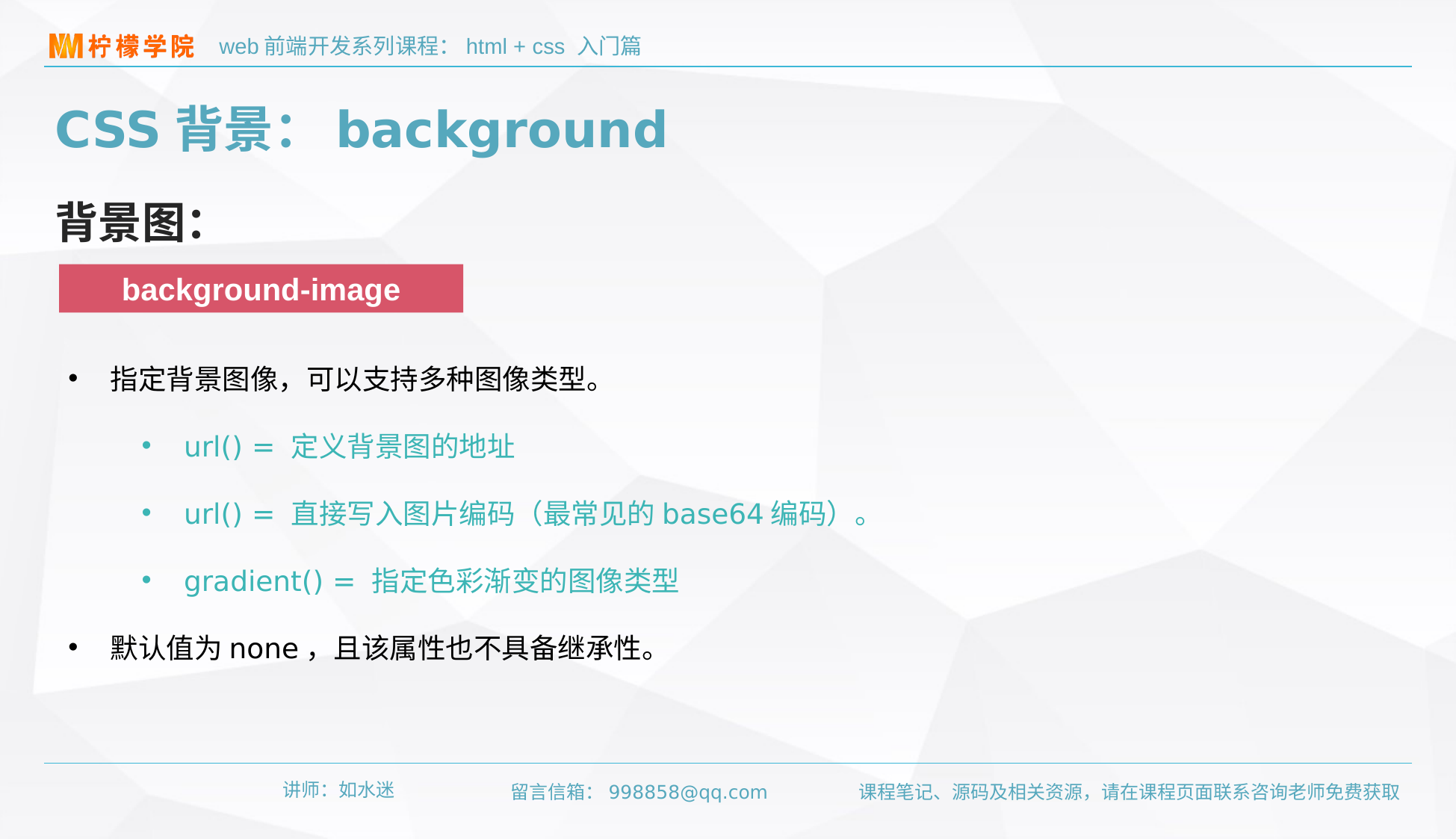

CSS背景：background
背景图：
background-image
指定背景图像，可以支持多种图像类型。
url() = 定义背景图的地址
url() = 直接写入图片编码（最常见的base64编码）。
gradient() = 指定色彩渐变的图像类型
默认值为none，且该属性也不具备继承性。